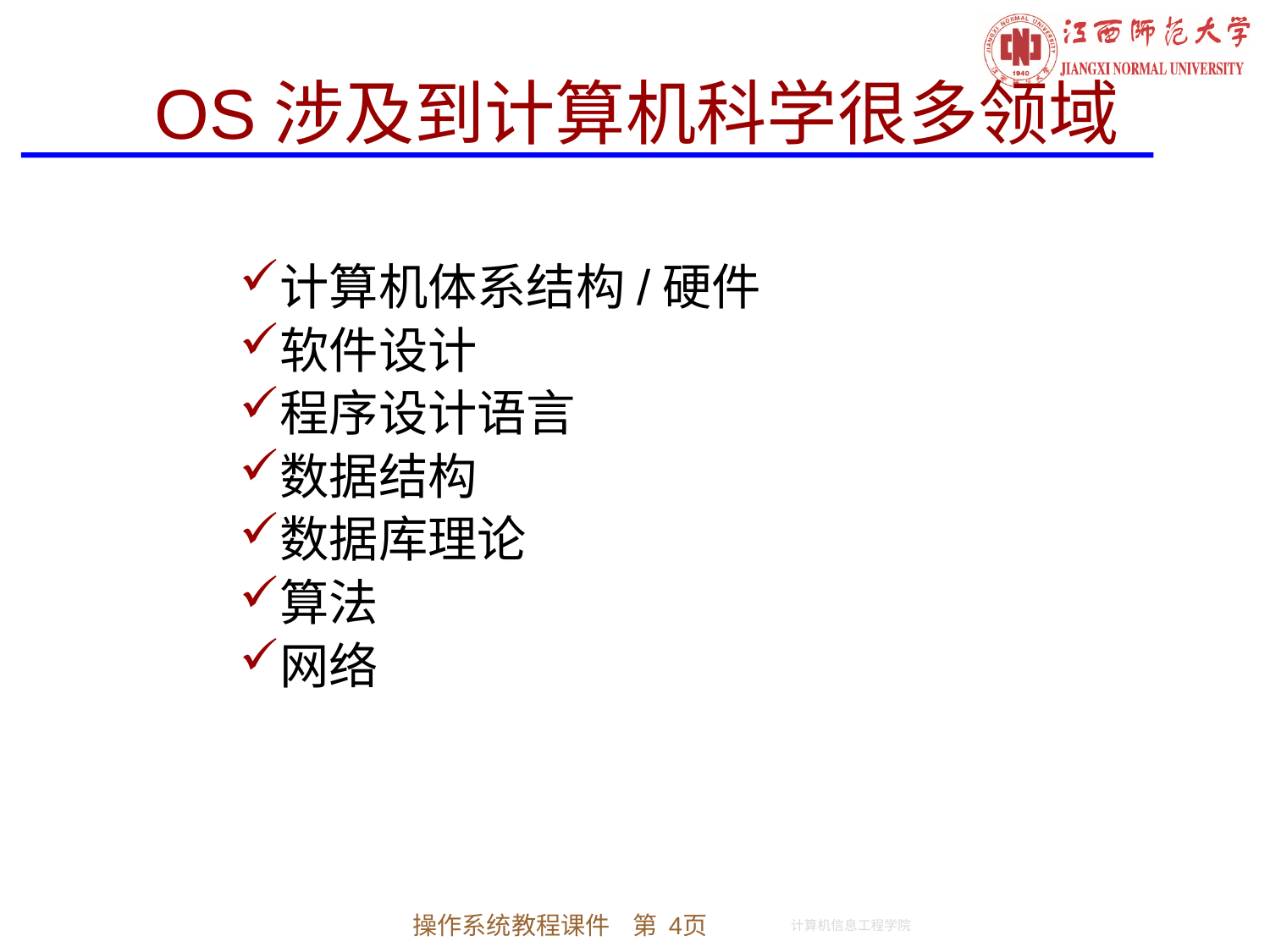

# OS涉及到计算机科学很多领域
计算机体系结构/硬件
软件设计
程序设计语言
数据结构
数据库理论
算法
网络

操作系统教程课件    第 4页